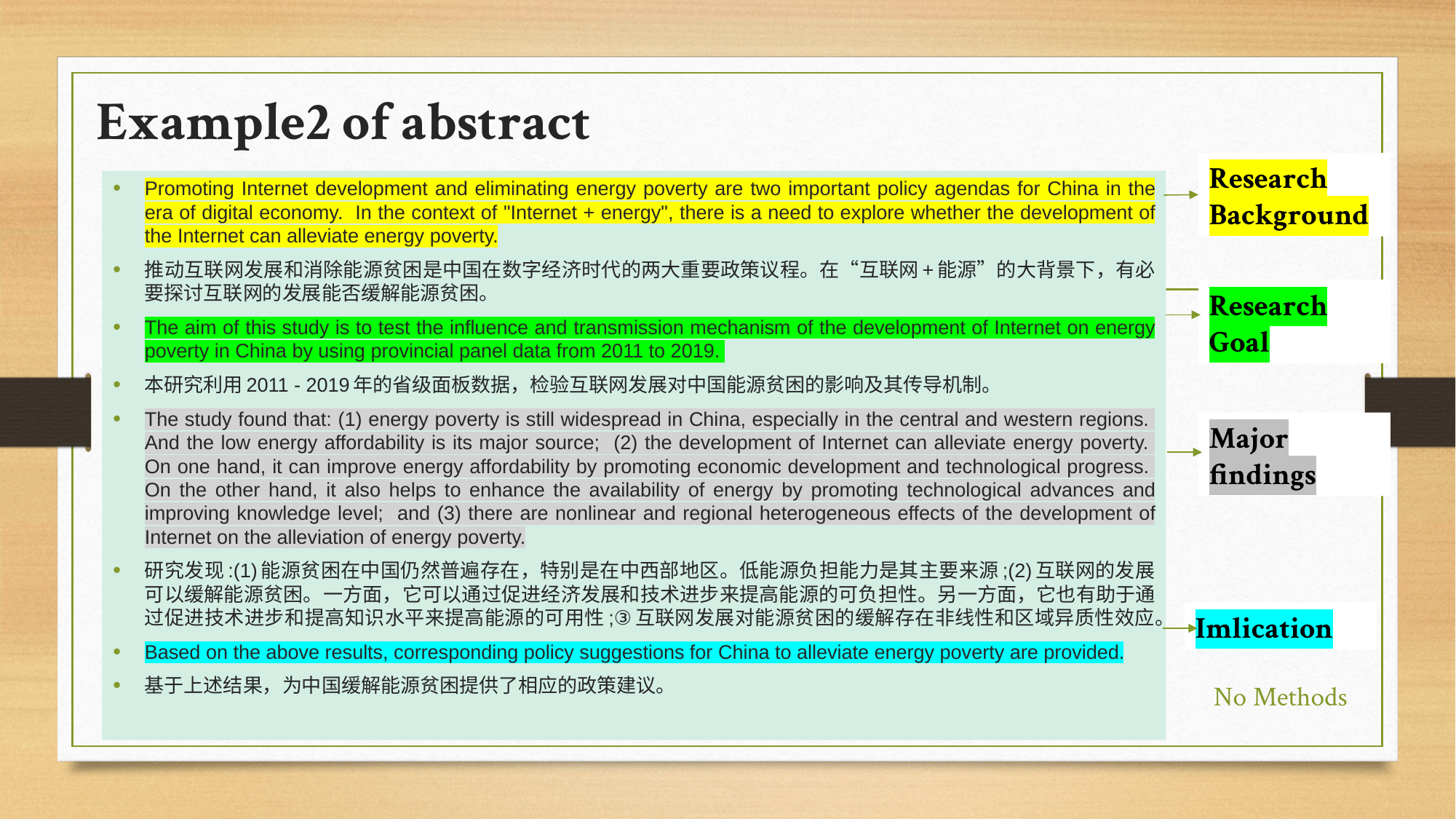

# Example2 of abstract
Research Background
Promoting Internet development and eliminating energy poverty are two important policy agendas for China in the era of digital economy.  In the context of "Internet + energy", there is a need to explore whether the development of the Internet can alleviate energy poverty.
推动互联网发展和消除能源贫困是中国在数字经济时代的两大重要政策议程。在“互联网+能源”的大背景下，有必要探讨互联网的发展能否缓解能源贫困。
The aim of this study is to test the influence and transmission mechanism of the development of Internet on energy poverty in China by using provincial panel data from 2011 to 2019.
本研究利用2011 - 2019年的省级面板数据，检验互联网发展对中国能源贫困的影响及其传导机制。
The study found that: (1) energy poverty is still widespread in China, especially in the central and western regions.  And the low energy affordability is its major source;  (2) the development of Internet can alleviate energy poverty.  On one hand, it can improve energy affordability by promoting economic development and technological progress.  On the other hand, it also helps to enhance the availability of energy by promoting technological advances and improving knowledge level;  and (3) there are nonlinear and regional heterogeneous effects of the development of Internet on the alleviation of energy poverty.
研究发现:(1)能源贫困在中国仍然普遍存在，特别是在中西部地区。低能源负担能力是其主要来源;(2)互联网的发展可以缓解能源贫困。一方面，它可以通过促进经济发展和技术进步来提高能源的可负担性。另一方面，它也有助于通过促进技术进步和提高知识水平来提高能源的可用性;③互联网发展对能源贫困的缓解存在非线性和区域异质性效应。
Based on the above results, corresponding policy suggestions for China to alleviate energy poverty are provided.
基于上述结果，为中国缓解能源贫困提供了相应的政策建议。

Research Goal
Major findings
Imlication
No Methods